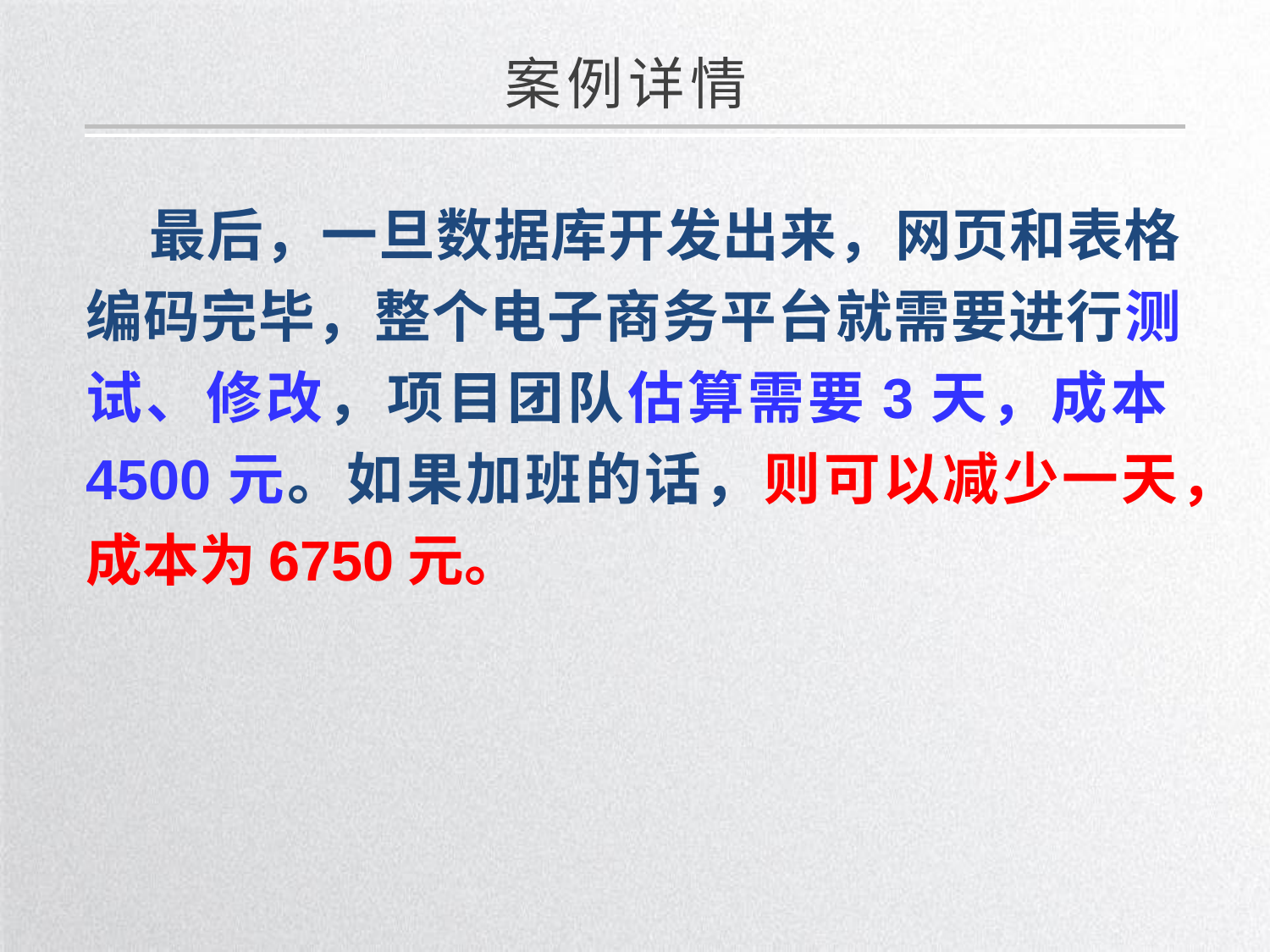

案例详情
最后，一旦数据库开发出来，网页和表格编码完毕，整个电子商务平台就需要进行测试、修改，项目团队估算需要3天，成本4500元。如果加班的话，则可以减少一天，成本为6750元。